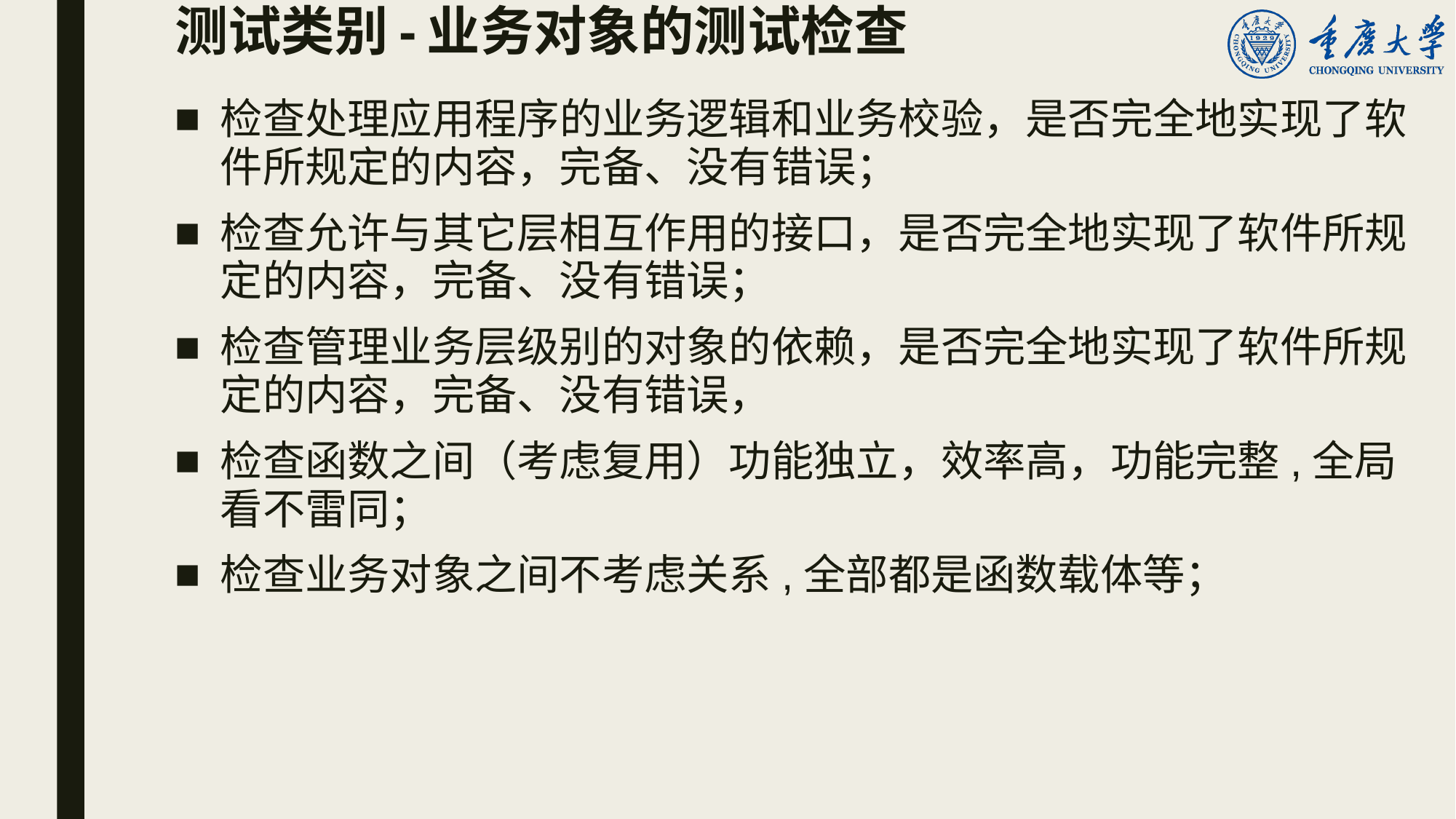

# 测试类别-业务对象的测试检查
检查处理应用程序的业务逻辑和业务校验，是否完全地实现了软件所规定的内容，完备、没有错误；
检查允许与其它层相互作用的接口，是否完全地实现了软件所规定的内容，完备、没有错误；
检查管理业务层级别的对象的依赖，是否完全地实现了软件所规定的内容，完备、没有错误，
检查函数之间（考虑复用）功能独立，效率高，功能完整,全局看不雷同；
检查业务对象之间不考虑关系,全部都是函数载体等；